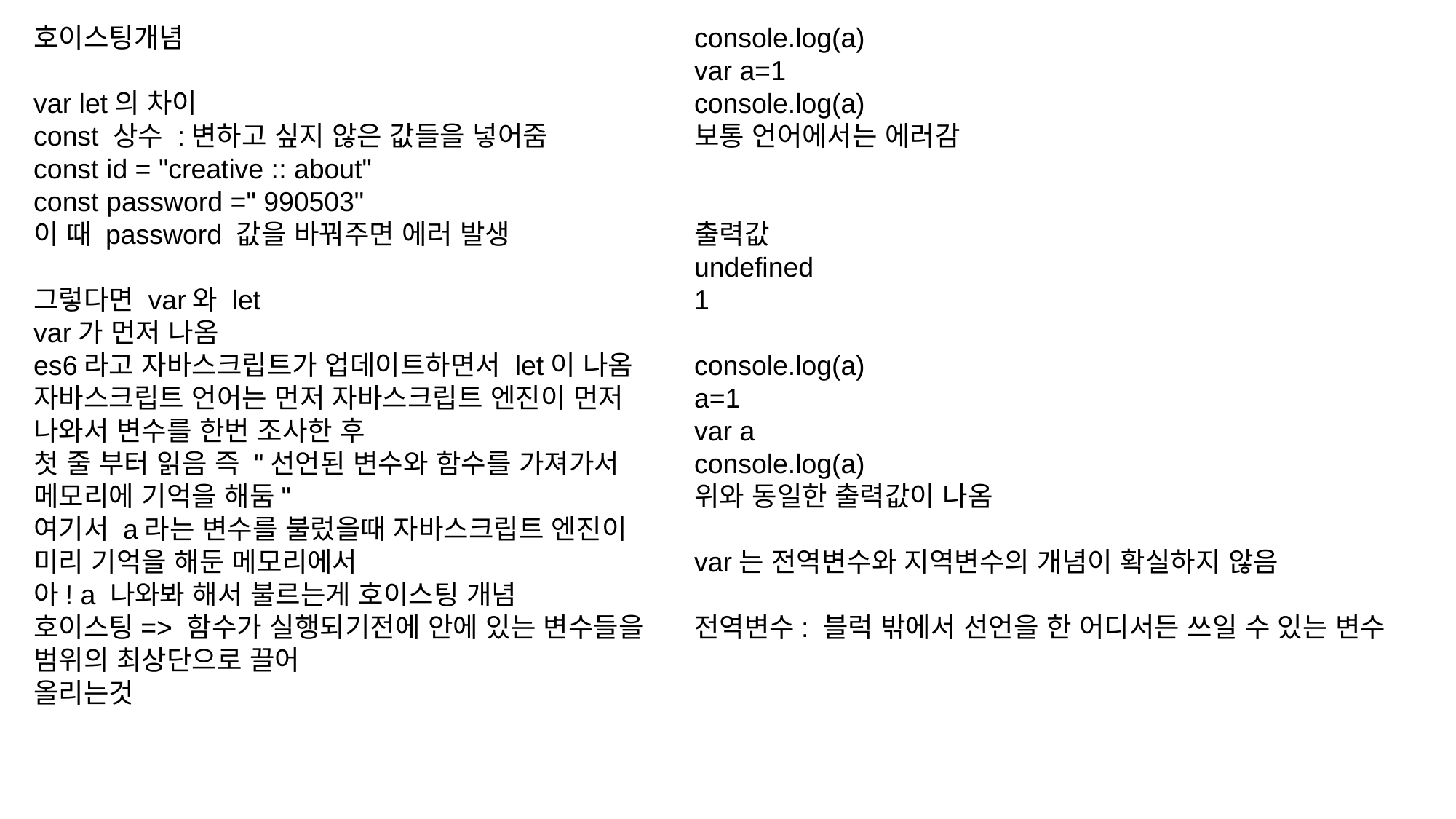

호이스팅개념

var let의 차이
const 상수 :변하고 싶지 않은 값들을 넣어줌
const id = "creative :: about"
const password =" 990503"
이 때 password 값을 바꿔주면 에러 발생

그렇다면 var와 let
var가 먼저 나옴
es6라고 자바스크립트가 업데이트하면서 let이 나옴
자바스크립트 언어는 먼저 자바스크립트 엔진이 먼저 나와서 변수를 한번 조사한 후
첫 줄 부터 읽음 즉 "선언된 변수와 함수를 가져가서 메모리에 기억을 해둠"
여기서 a라는 변수를 불렀을때 자바스크립트 엔진이 미리 기억을 해둔 메모리에서
아! a 나와봐 해서 불르는게 호이스팅 개념
호이스팅=> 함수가 실행되기전에 안에 있는 변수들을 범위의 최상단으로 끌어
올리는것

console.log(a)
var a=1
console.log(a)
보통 언어에서는 에러감

출력값
undefined
1

console.log(a)
a=1
var a
console.log(a)
위와 동일한 출력값이 나옴

var는 전역변수와 지역변수의 개념이 확실하지 않음

전역변수: 블럭 밖에서 선언을 한 어디서든 쓰일 수 있는 변수